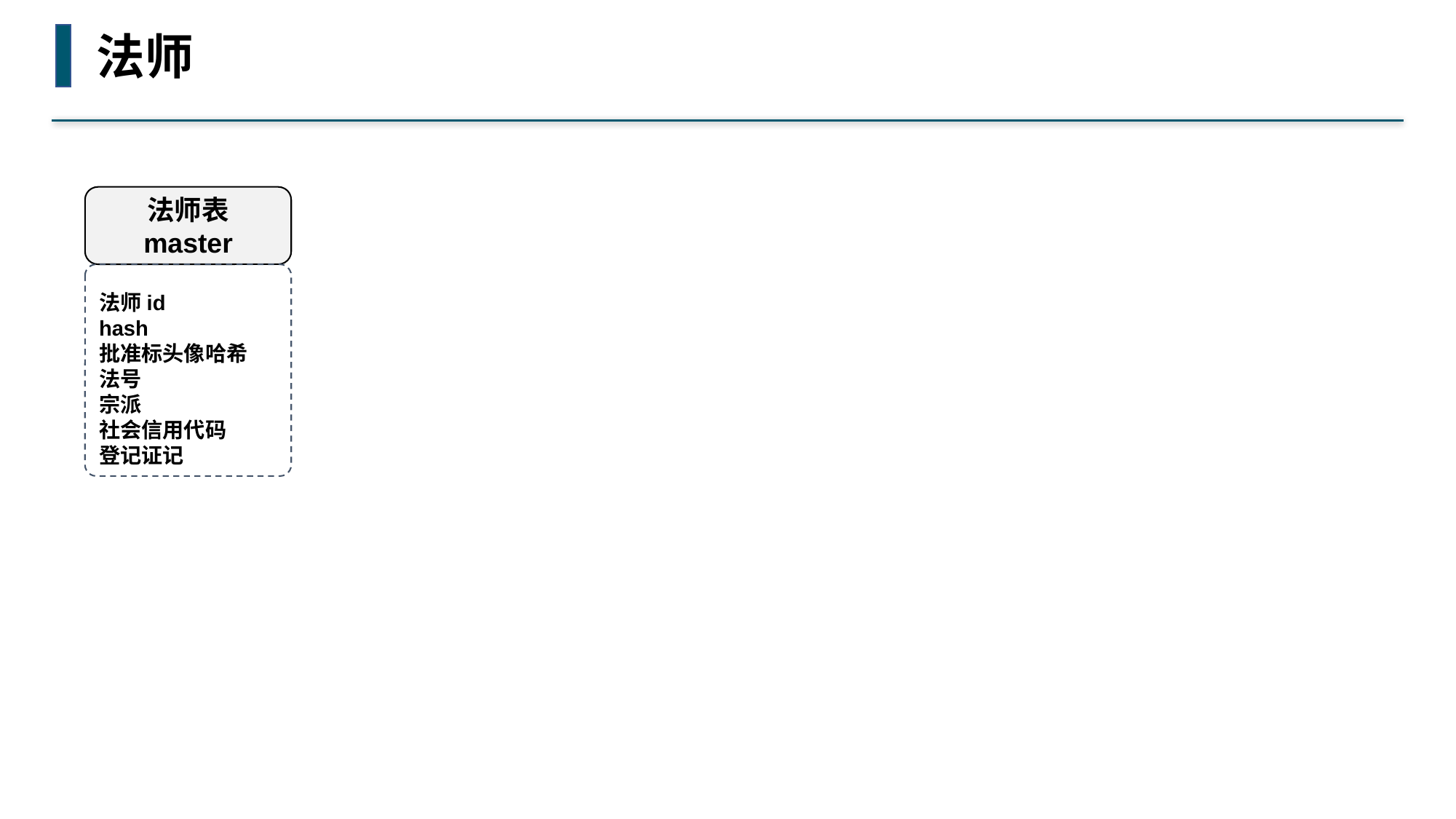

法师

法师表
master
法师id
hash
批准标头像哈希
法号
宗派
社会信用代码
登记证记